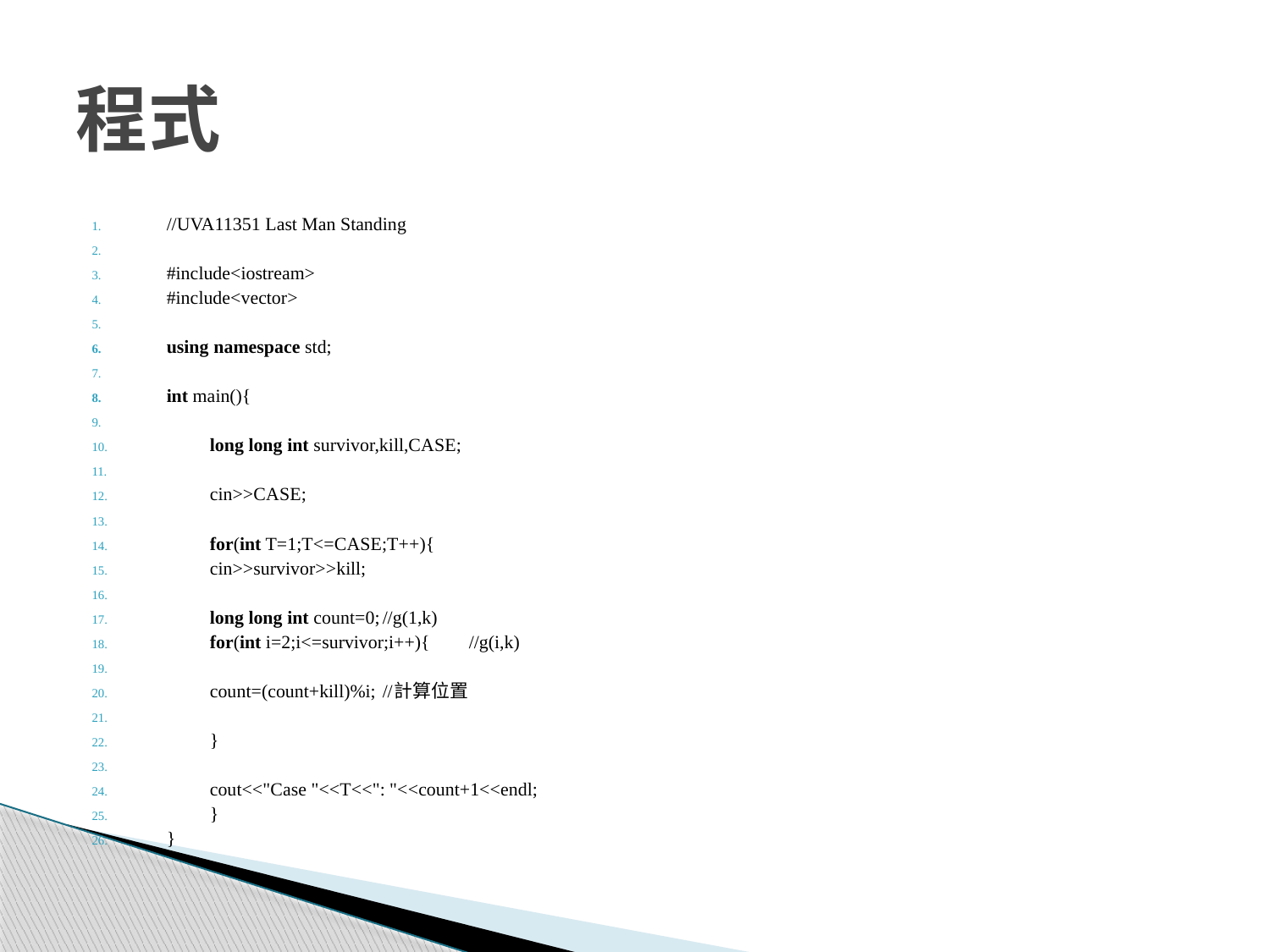

# 程式
//UVA11351 Last Man Standing

#include<iostream>
#include<vector>

using namespace std;

int main(){

	long long int survivor,kill,CASE;

	cin>>CASE;

	for(int T=1;T<=CASE;T++){
		cin>>survivor>>kill;

		long long int count=0;		//g(1,k)
		for(int i=2;i<=survivor;i++){		//g(i,k)

			count=(count+kill)%i;	//計算位置

		}

		cout<<"Case "<<T<<": "<<count+1<<endl;
	}
}